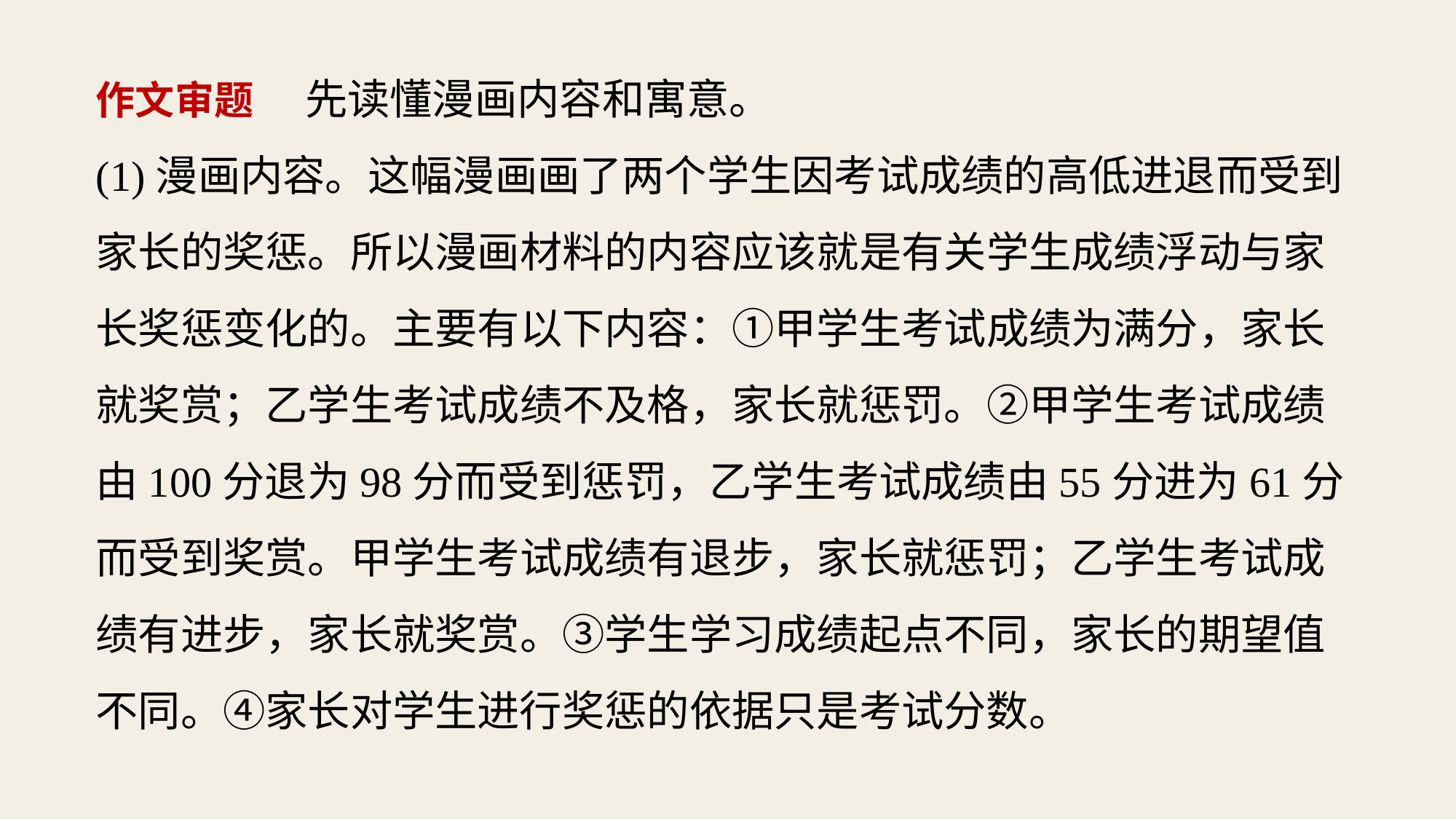

作文审题 　先读懂漫画内容和寓意。
(1)漫画内容。这幅漫画画了两个学生因考试成绩的高低进退而受到家长的奖惩。所以漫画材料的内容应该就是有关学生成绩浮动与家长奖惩变化的。主要有以下内容：①甲学生考试成绩为满分，家长就奖赏；乙学生考试成绩不及格，家长就惩罚。②甲学生考试成绩由100分退为98分而受到惩罚，乙学生考试成绩由55分进为61分而受到奖赏。甲学生考试成绩有退步，家长就惩罚；乙学生考试成绩有进步，家长就奖赏。③学生学习成绩起点不同，家长的期望值不同。④家长对学生进行奖惩的依据只是考试分数。